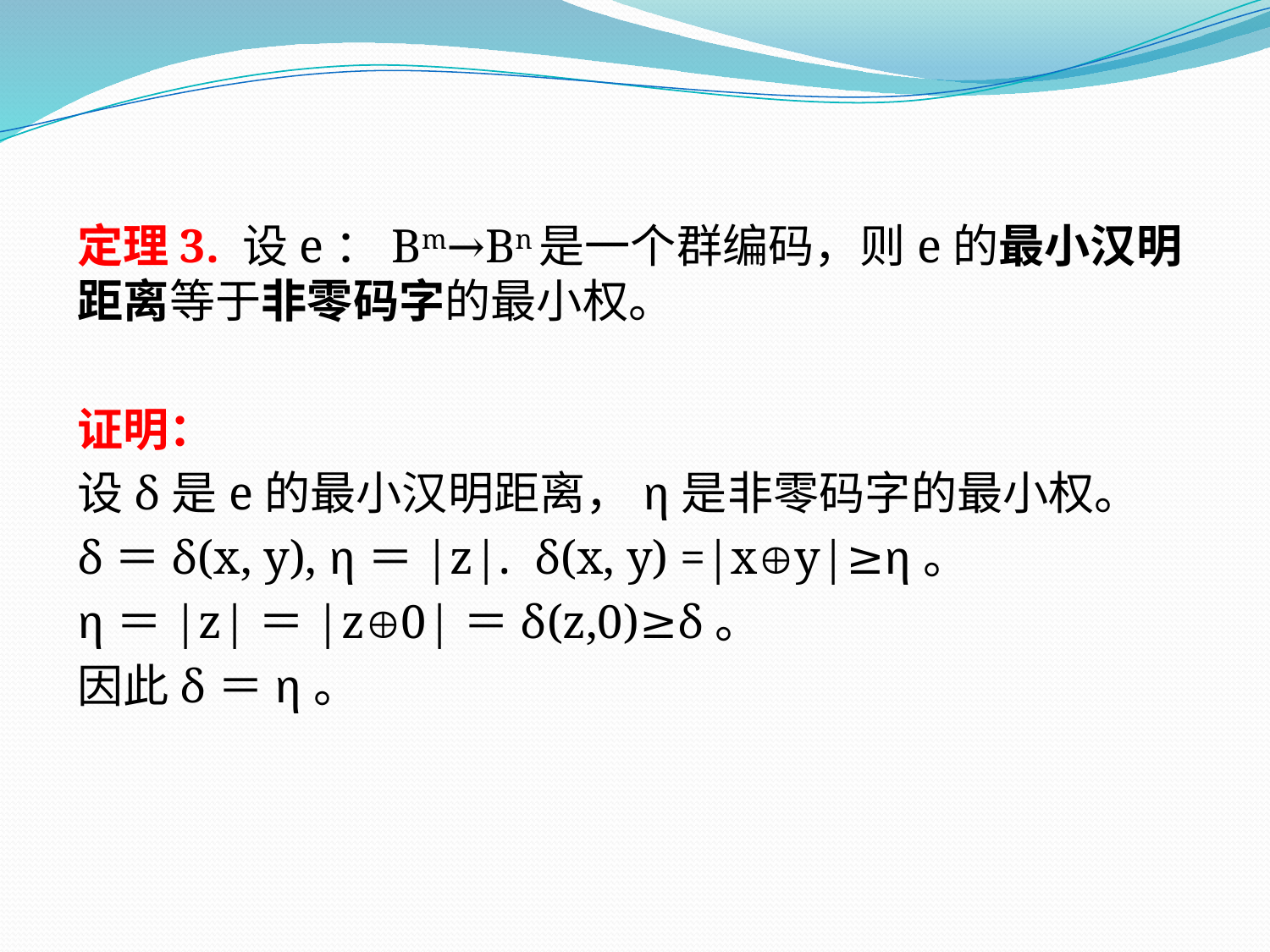

定理3. 设e：Bm→Bn是一个群编码，则e的最小汉明距离等于非零码字的最小权。

证明：
设δ是e的最小汉明距离，η是非零码字的最小权。
δ＝δ(x, y), η＝|z|.  δ(x, y) =|x⊕y|≥η。
η＝|z|＝|z⊕0|＝δ(z,0)≥δ。
因此δ＝η。